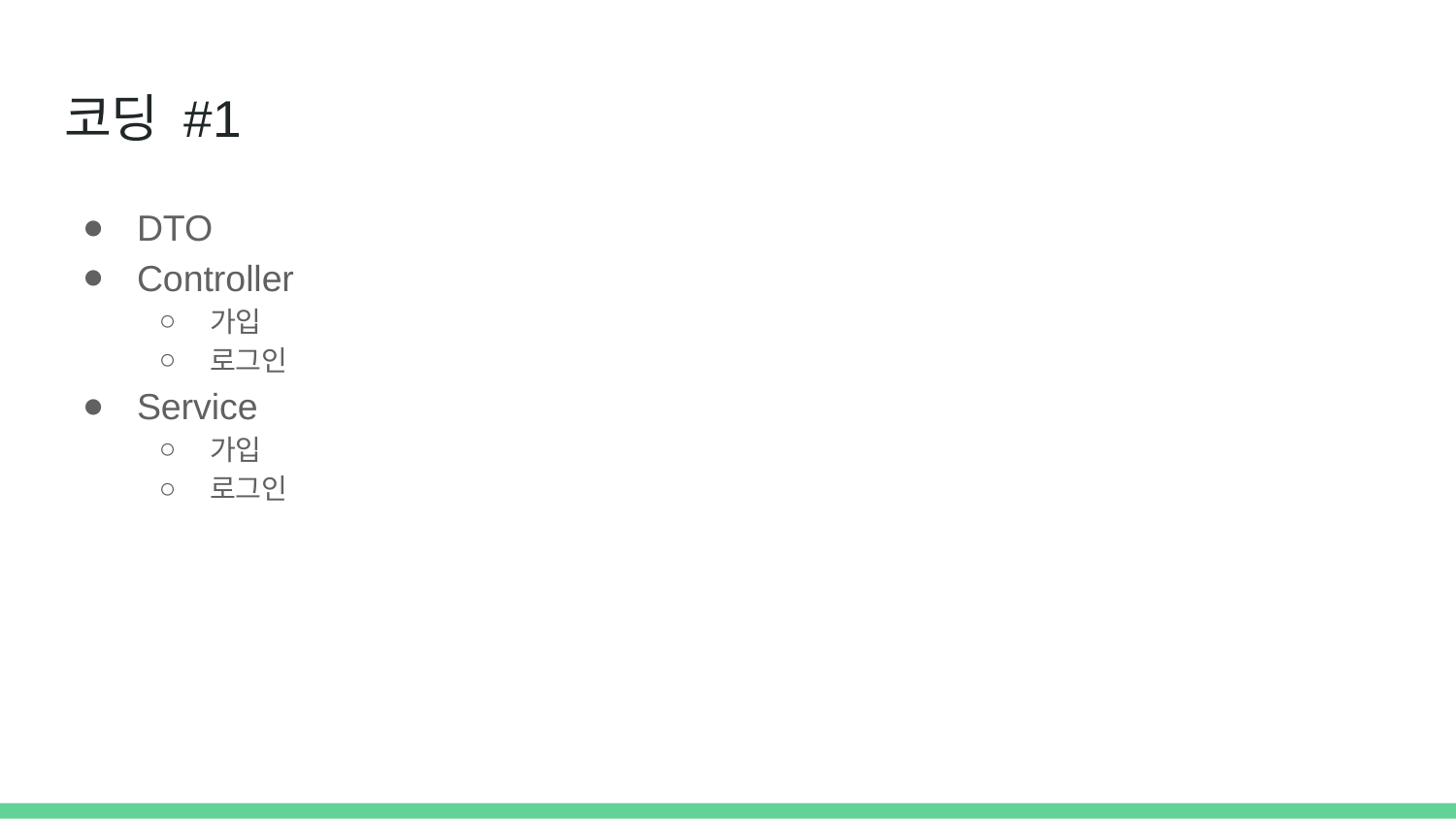

# 코딩 #1
DTO
Controller
가입
로그인
Service
가입
로그인